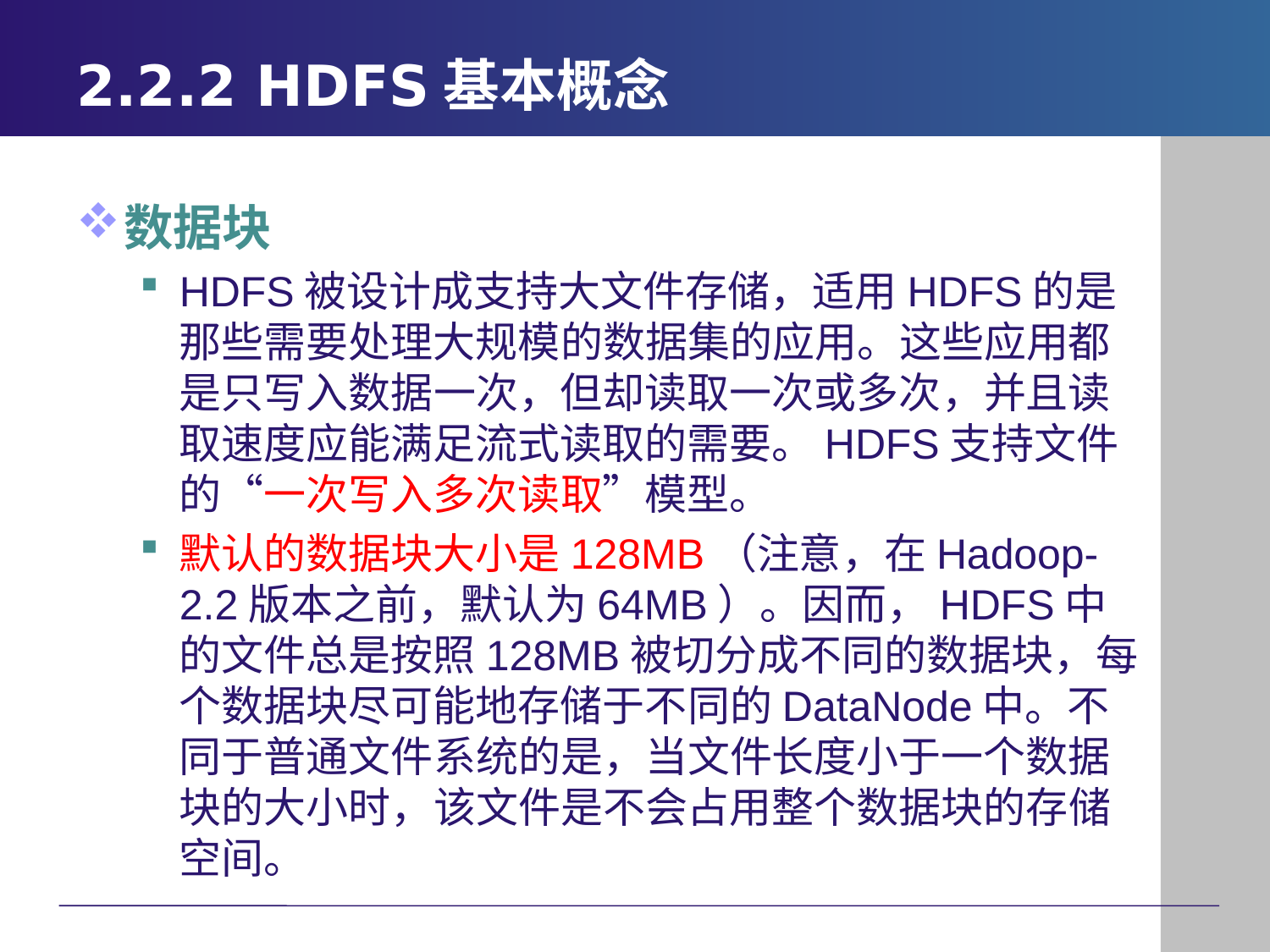

# 2.2.2 HDFS基本概念
数据块
HDFS被设计成支持大文件存储，适用HDFS的是那些需要处理大规模的数据集的应用。这些应用都是只写入数据一次，但却读取一次或多次，并且读取速度应能满足流式读取的需要。HDFS支持文件的“一次写入多次读取”模型。
默认的数据块大小是128MB（注意，在Hadoop-2.2版本之前，默认为64MB）。因而，HDFS中的文件总是按照128MB被切分成不同的数据块，每个数据块尽可能地存储于不同的DataNode中。不同于普通文件系统的是，当文件长度小于一个数据块的大小时，该文件是不会占用整个数据块的存储空间。